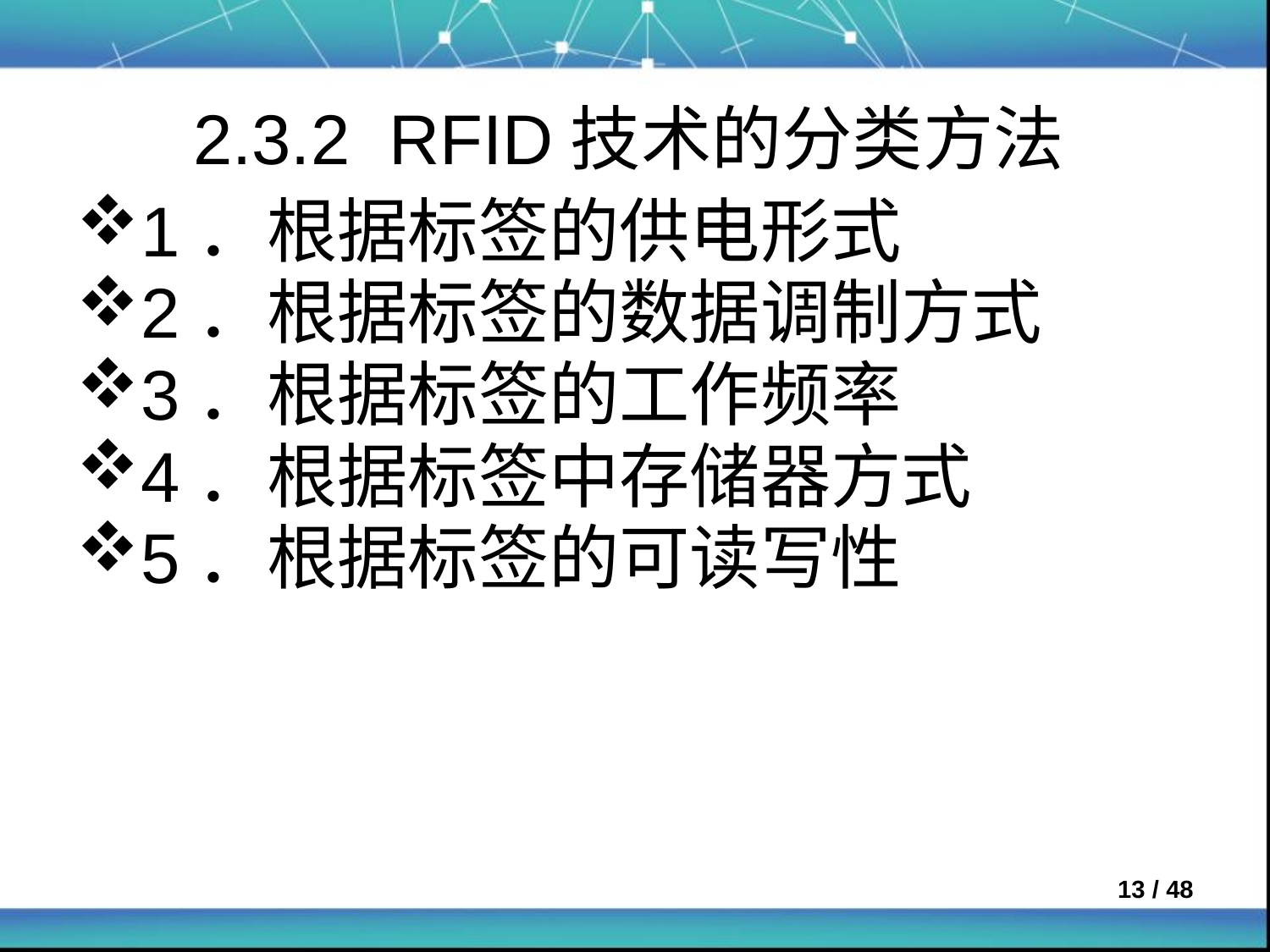

# 2.3.2  RFID技术的分类方法
1．根据标签的供电形式
2．根据标签的数据调制方式
3．根据标签的工作频率
4．根据标签中存储器方式
5．根据标签的可读写性

13 / 48